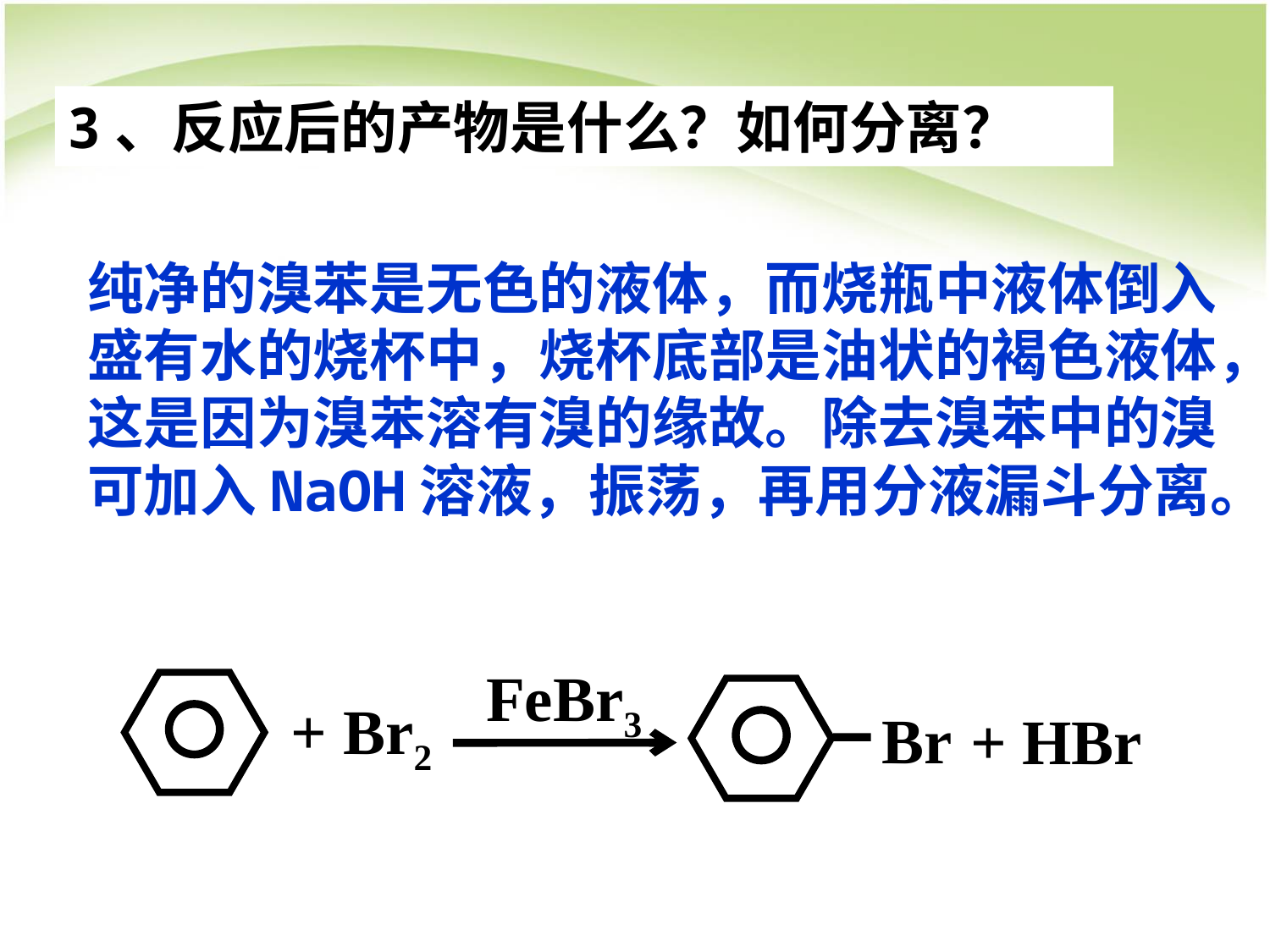

3、反应后的产物是什么？如何分离？
纯净的溴苯是无色的液体，而烧瓶中液体倒入盛有水的烧杯中，烧杯底部是油状的褐色液体，这是因为溴苯溶有溴的缘故。除去溴苯中的溴可加入NaOH溶液，振荡，再用分液漏斗分离。
FeBr3

+ Br2
Br
+ HBr